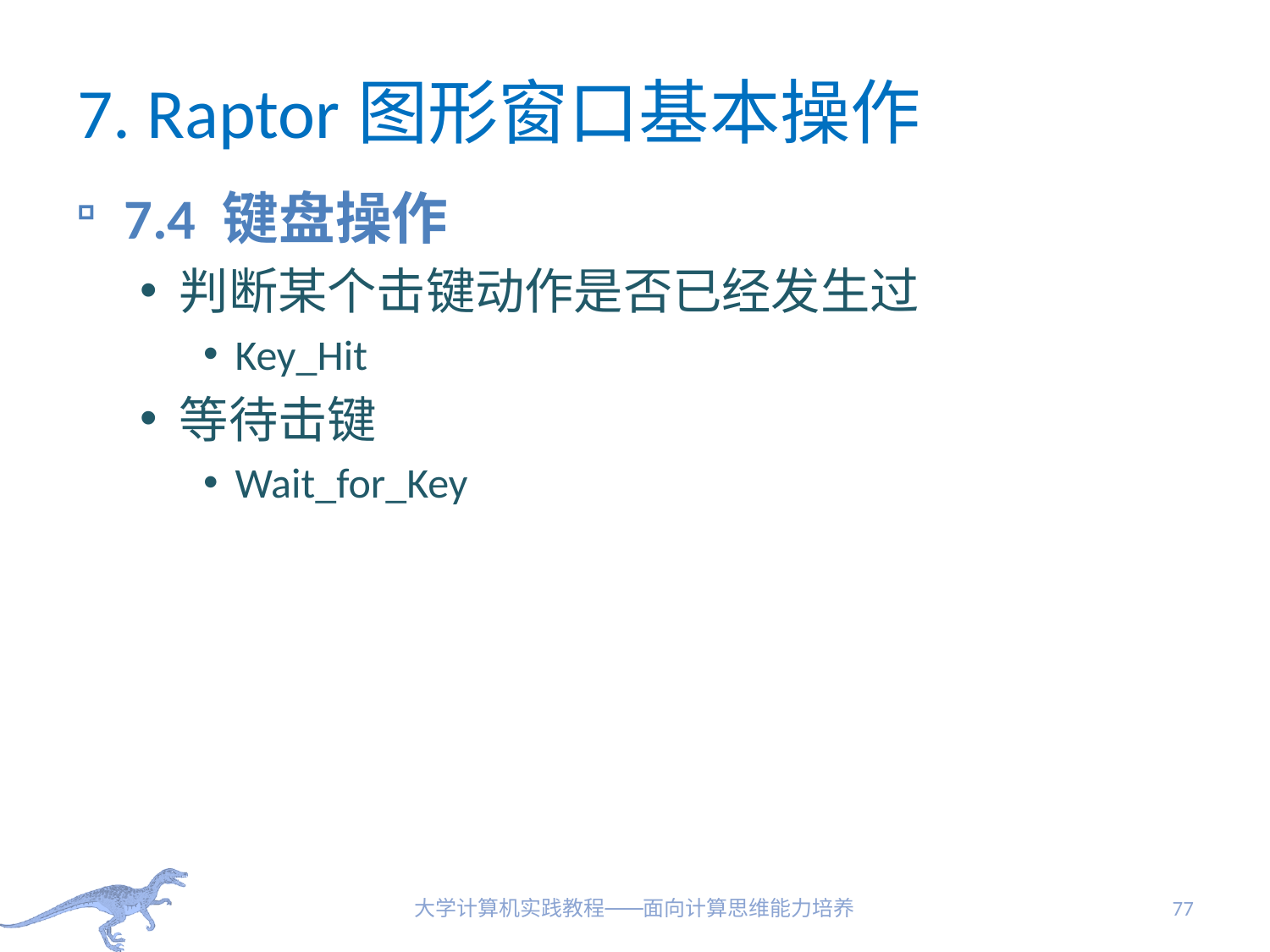

# 7. Raptor图形窗口基本操作
7.4 键盘操作
判断某个击键动作是否已经发生过
Key_Hit
等待击键
Wait_for_Key
大学计算机实践教程——面向计算思维能力培养
77